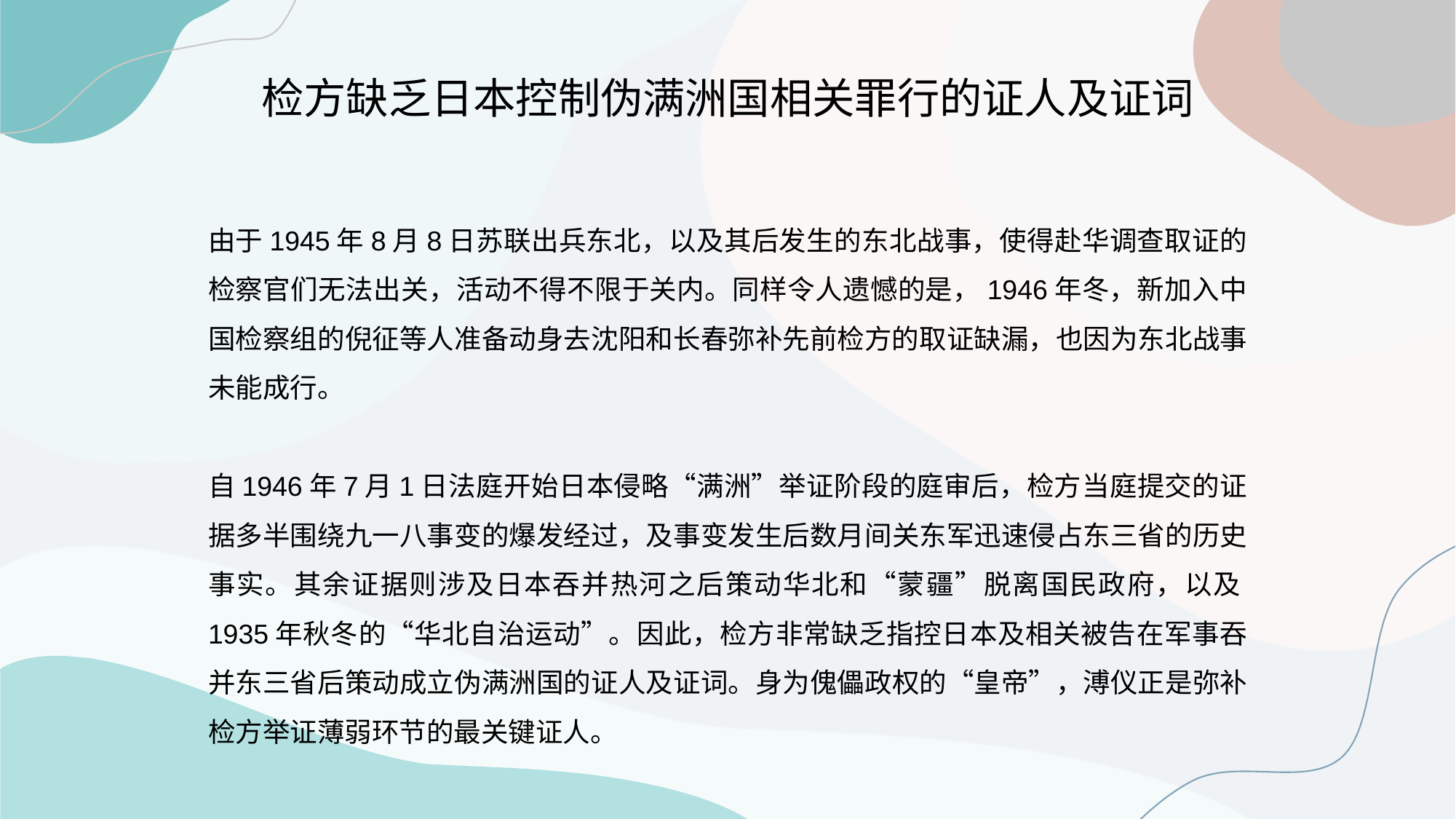

检方缺乏日本控制伪满洲国相关罪行的证人及证词
由于1945年8月8日苏联出兵东北，以及其后发生的东北战事，使得赴华调查取证的检察官们无法出关，活动不得不限于关内。同样令人遗憾的是，1946年冬，新加入中国检察组的倪征等人准备动身去沈阳和长春弥补先前检方的取证缺漏，也因为东北战事未能成行。

自1946年7月1日法庭开始日本侵略“满洲”举证阶段的庭审后，检方当庭提交的证据多半围绕九一八事变的爆发经过，及事变发生后数月间关东军迅速侵占东三省的历史事实。其余证据则涉及日本吞并热河之后策动华北和“蒙疆”脱离国民政府，以及1935年秋冬的“华北自治运动”。因此，检方非常缺乏指控日本及相关被告在军事吞并东三省后策动成立伪满洲国的证人及证词。身为傀儡政权的“皇帝”，溥仪正是弥补检方举证薄弱环节的最关键证人。